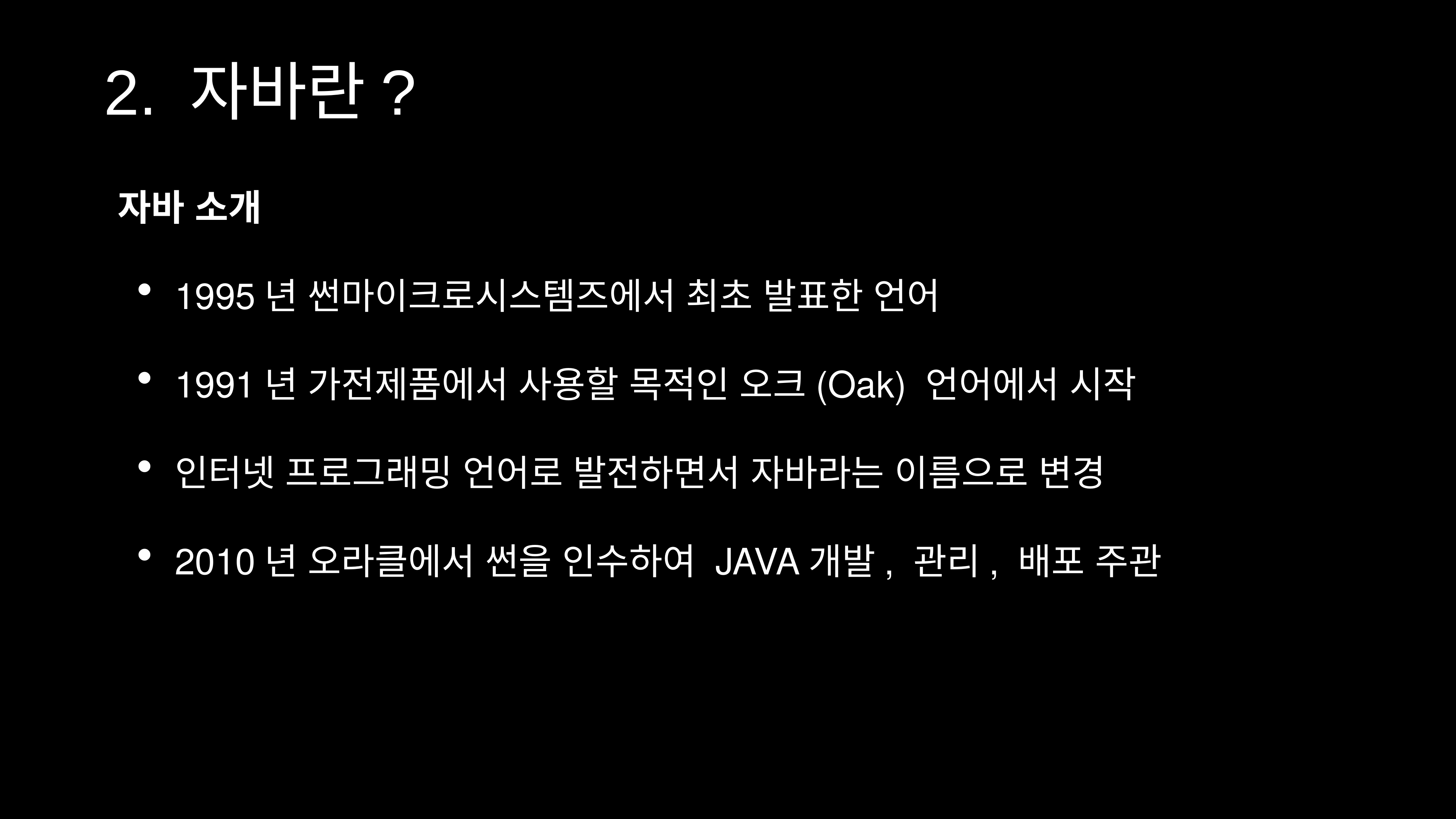

# 2. 자바란?
 자바 소개
1995년 썬마이크로시스템즈에서 최초 발표한 언어
1991년 가전제품에서 사용할 목적인 오크(Oak) 언어에서 시작
인터넷 프로그래밍 언어로 발전하면서 자바라는 이름으로 변경
2010년 오라클에서 썬을 인수하여 JAVA개발, 관리, 배포 주관